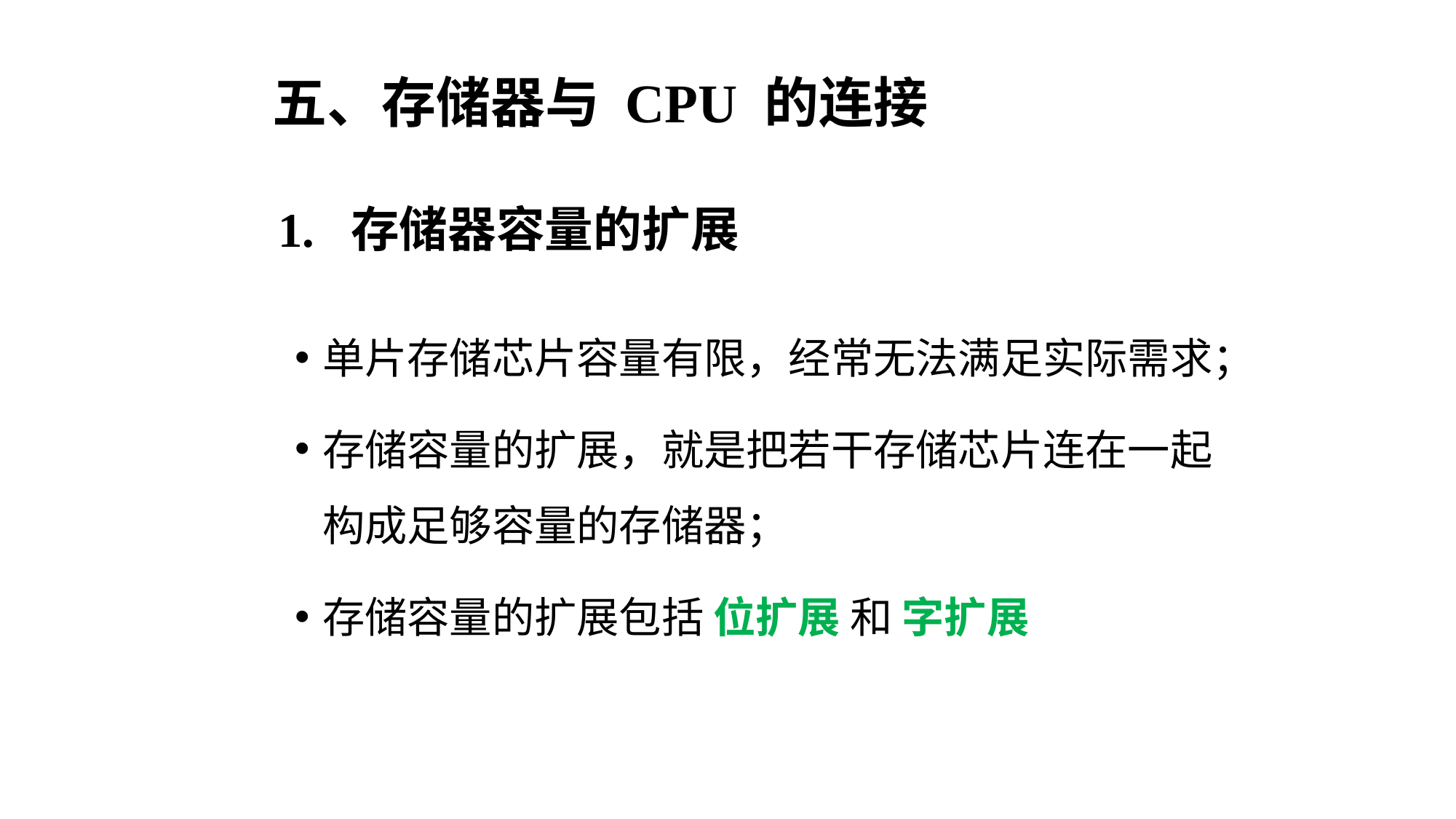

五、存储器与 CPU 的连接
 1.  存储器容量的扩展
单片存储芯片容量有限，经常无法满足实际需求；
存储容量的扩展，就是把若干存储芯片连在一起构成足够容量的存储器；
存储容量的扩展包括 位扩展 和 字扩展